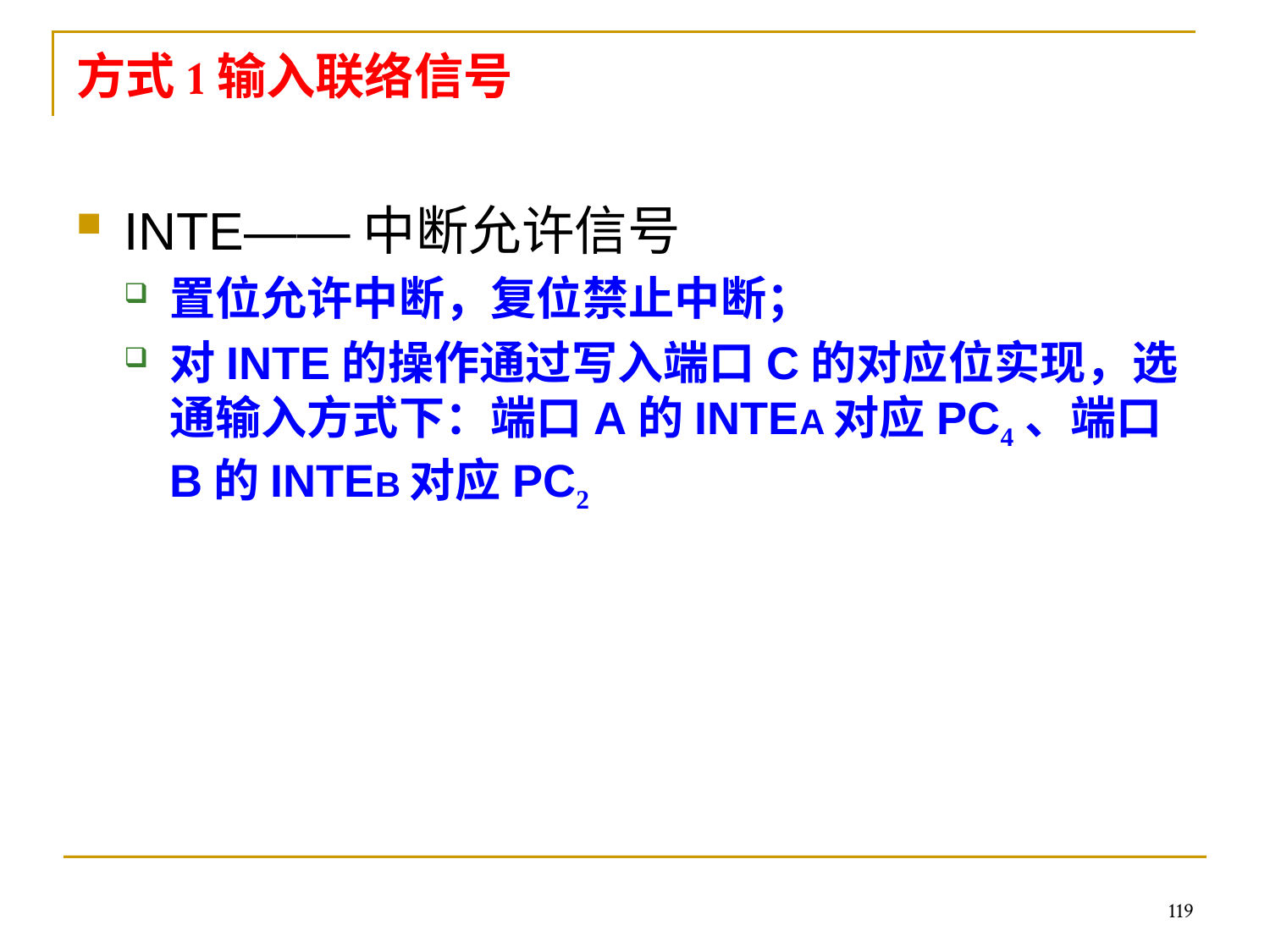

# 方式1输入联络信号
INTE——中断允许信号
置位允许中断，复位禁止中断；
对INTE的操作通过写入端口C的对应位实现，选通输入方式下：端口A的INTEA对应PC4、端口B的INTEB对应PC2

119